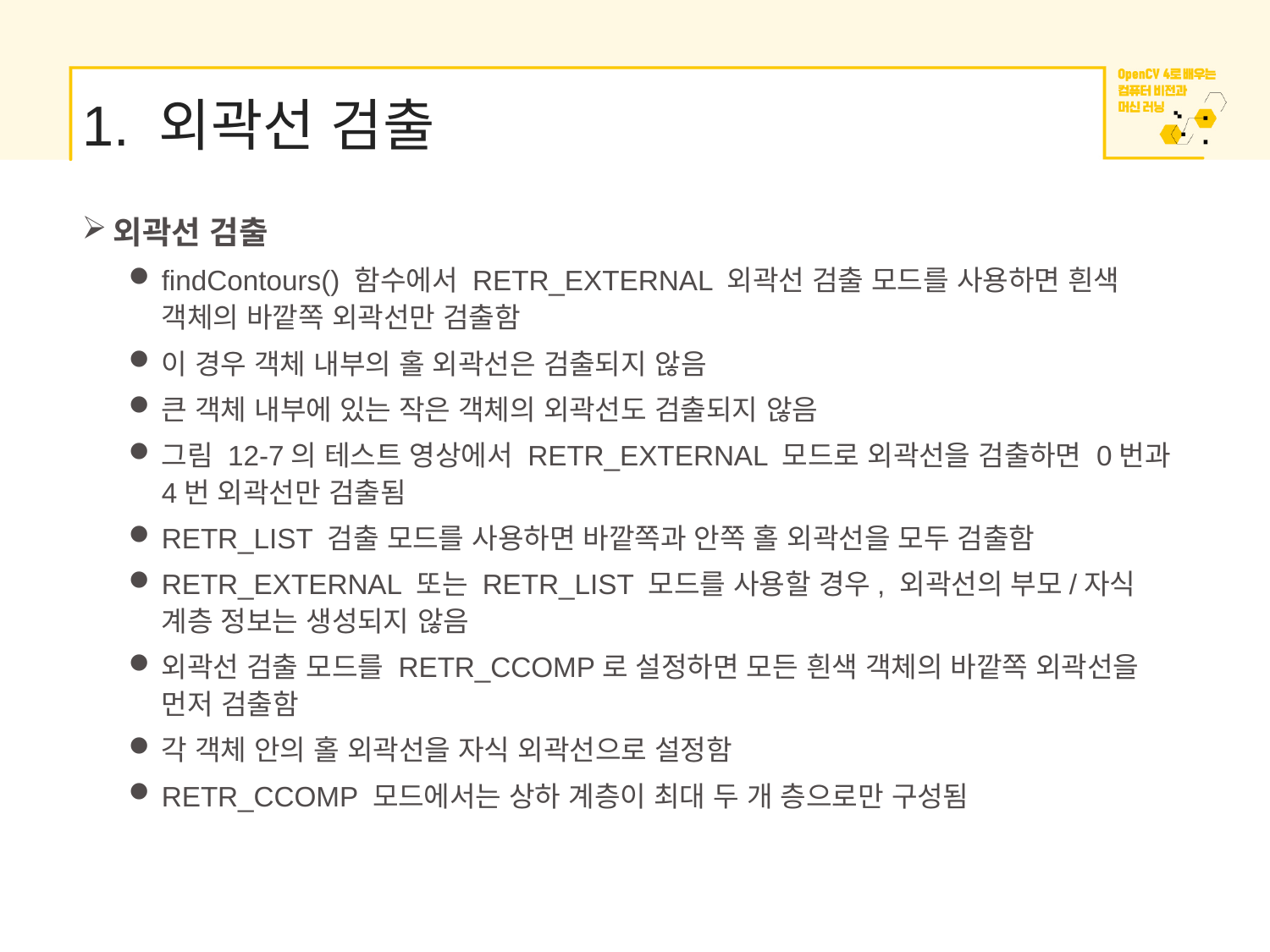

# 1. 외곽선 검출
외곽선 검출
findContours() 함수에서 RETR_EXTERNAL 외곽선 검출 모드를 사용하면 흰색 객체의 바깥쪽 외곽선만 검출함
이 경우 객체 내부의 홀 외곽선은 검출되지 않음
큰 객체 내부에 있는 작은 객체의 외곽선도 검출되지 않음
그림 12-7의 테스트 영상에서 RETR_EXTERNAL 모드로 외곽선을 검출하면 0번과 4번 외곽선만 검출됨
RETR_LIST 검출 모드를 사용하면 바깥쪽과 안쪽 홀 외곽선을 모두 검출함
RETR_EXTERNAL 또는 RETR_LIST 모드를 사용할 경우, 외곽선의 부모/자식 계층 정보는 생성되지 않음
외곽선 검출 모드를 RETR_CCOMP로 설정하면 모든 흰색 객체의 바깥쪽 외곽선을 먼저 검출함
각 객체 안의 홀 외곽선을 자식 외곽선으로 설정함
RETR_CCOMP 모드에서는 상하 계층이 최대 두 개 층으로만 구성됨